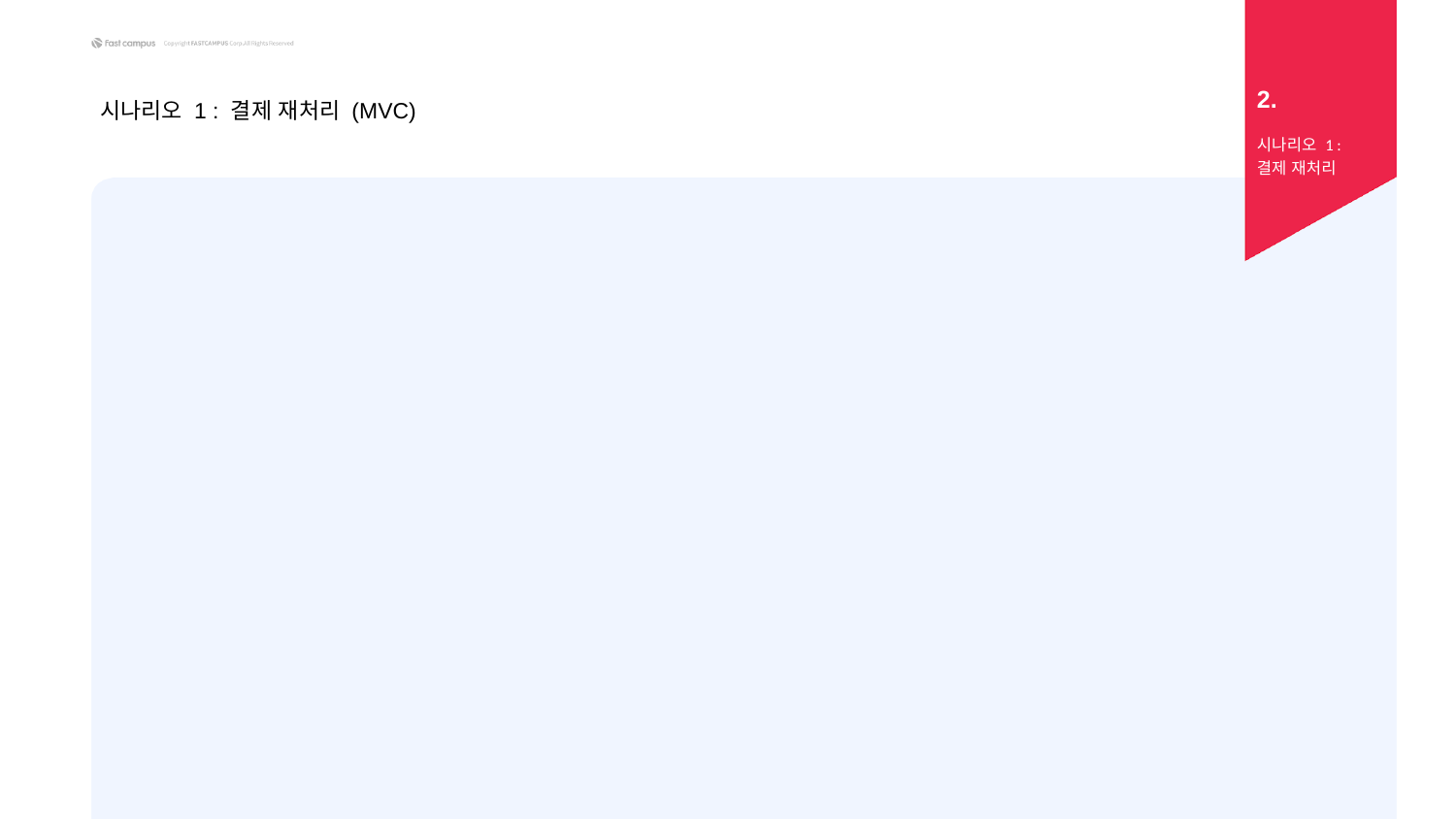

2.
# 시나리오 1 : 결제 재처리 (MVC)
시나리오 1 :
결제 재처리